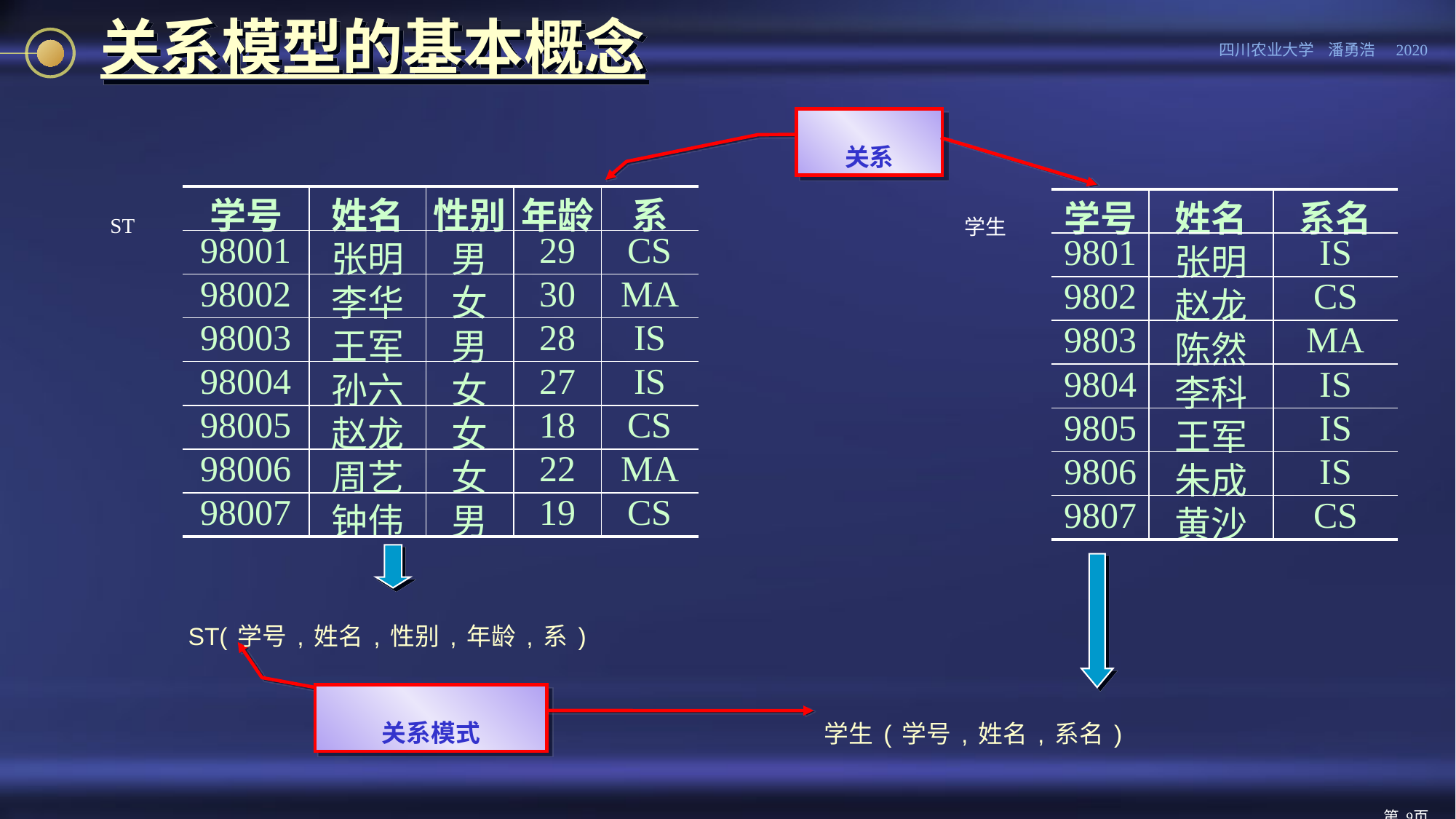

# 关系模型的基本概念
关系

| 学号 | 姓名 | 性别 | 年龄 | 系 |
| --- | --- | --- | --- | --- |
| 98001 | 张明 | 男 | 29 | CS |
| 98002 | 李华 | 女 | 30 | MA |
| 98003 | 王军 | 男 | 28 | IS |
| 98004 | 孙六 | 女 | 27 | IS |
| 98005 | 赵龙 | 女 | 18 | CS |
| 98006 | 周艺 | 女 | 22 | MA |
| 98007 | 钟伟 | 男 | 19 | CS |
ST
学生
| 学号 | 姓名 | 系名 |
| --- | --- | --- |
| 9801 | 张明 | IS |
| 9802 | 赵龙 | CS |
| 9803 | 陈然 | MA |
| 9804 | 李科 | IS |
| 9805 | 王军 | IS |
| 9806 | 朱成 | IS |
| 9807 | 黄沙 | CS |

ST(学号,姓名,性别,年龄,系)

关系模式
学生(学号,姓名,系名)